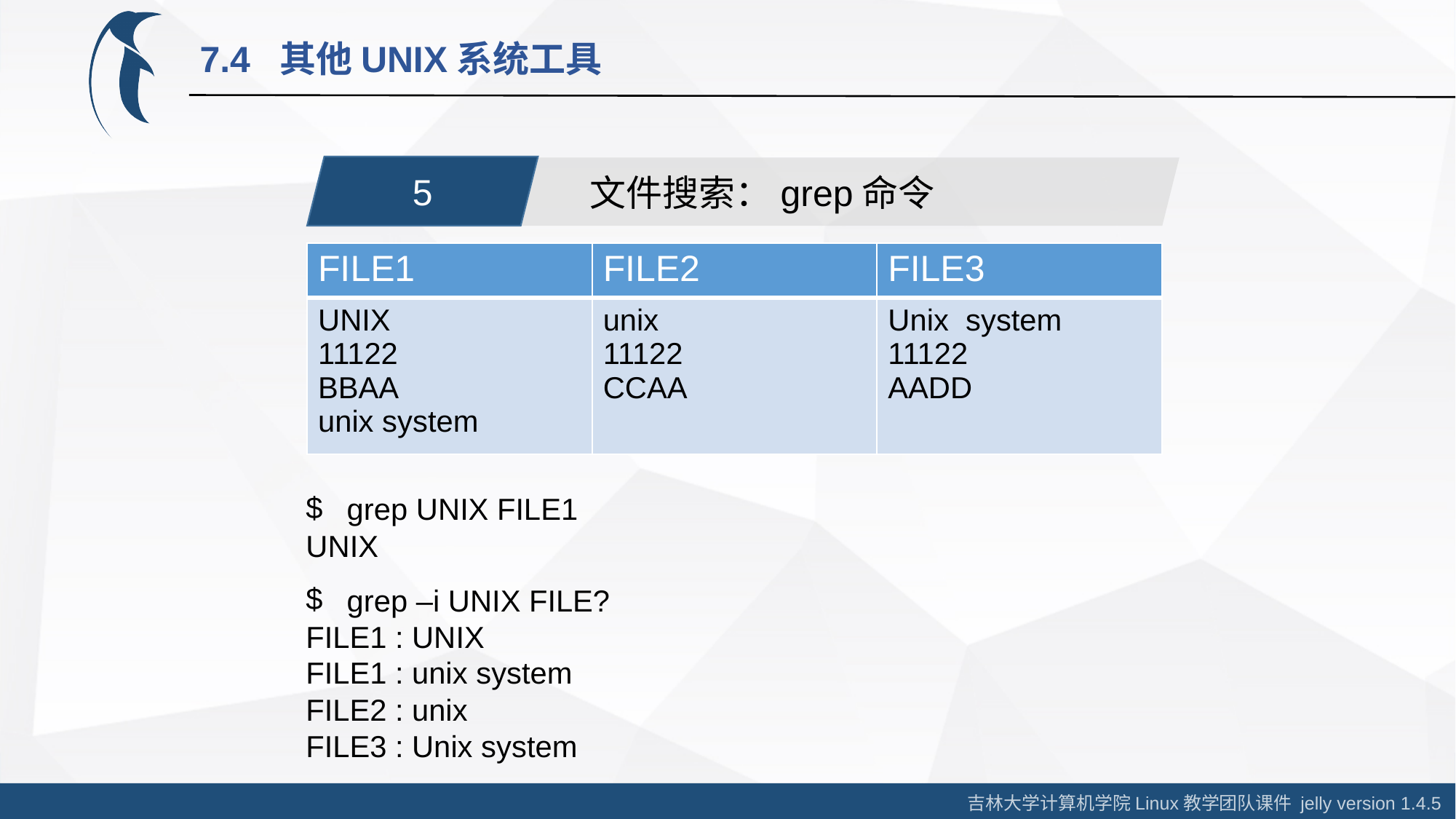

7.4  其他UNIX系统工具
5
文件搜索：grep命令
| FILE1 | FILE2 | FILE3 |
| --- | --- | --- |
| UNIX 11122 BBAA unix system | unix 11122 CCAA | Unix system 11122 AADD |
grep UNIX FILE1
UNIX
grep –i UNIX FILE?
FILE1 : UNIX
FILE1 : unix system
FILE2 : unix
FILE3 : Unix system